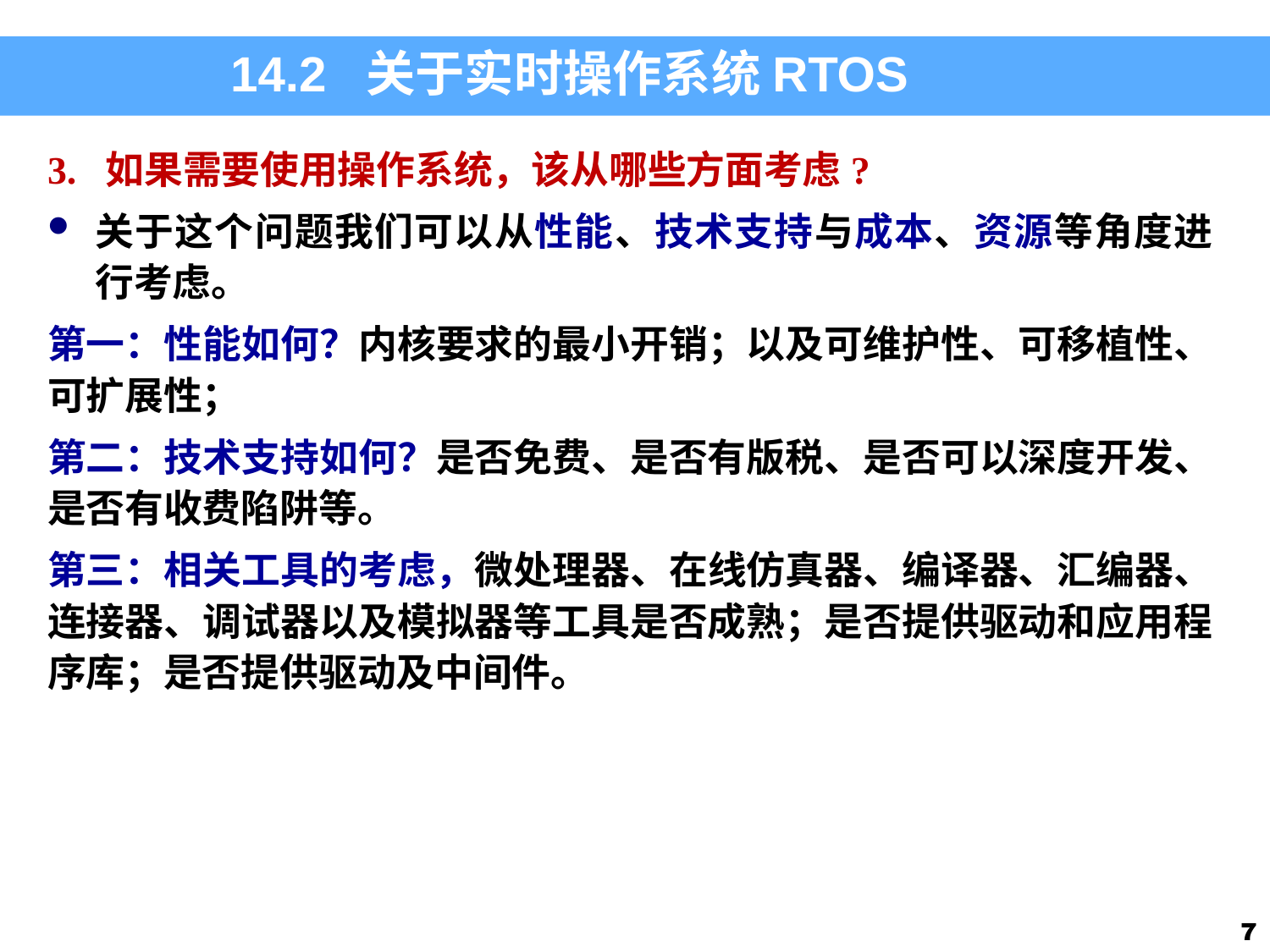

14.2  关于实时操作系统RTOS
3.  如果需要使用操作系统，该从哪些方面考虑?
关于这个问题我们可以从性能、技术支持与成本、资源等角度进行考虑。
第一：性能如何？内核要求的最小开销；以及可维护性、可移植性、可扩展性；
第二：技术支持如何？是否免费、是否有版税、是否可以深度开发、是否有收费陷阱等。
第三：相关工具的考虑，微处理器、在线仿真器、编译器、汇编器、连接器、调试器以及模拟器等工具是否成熟；是否提供驱动和应用程序库；是否提供驱动及中间件。
7